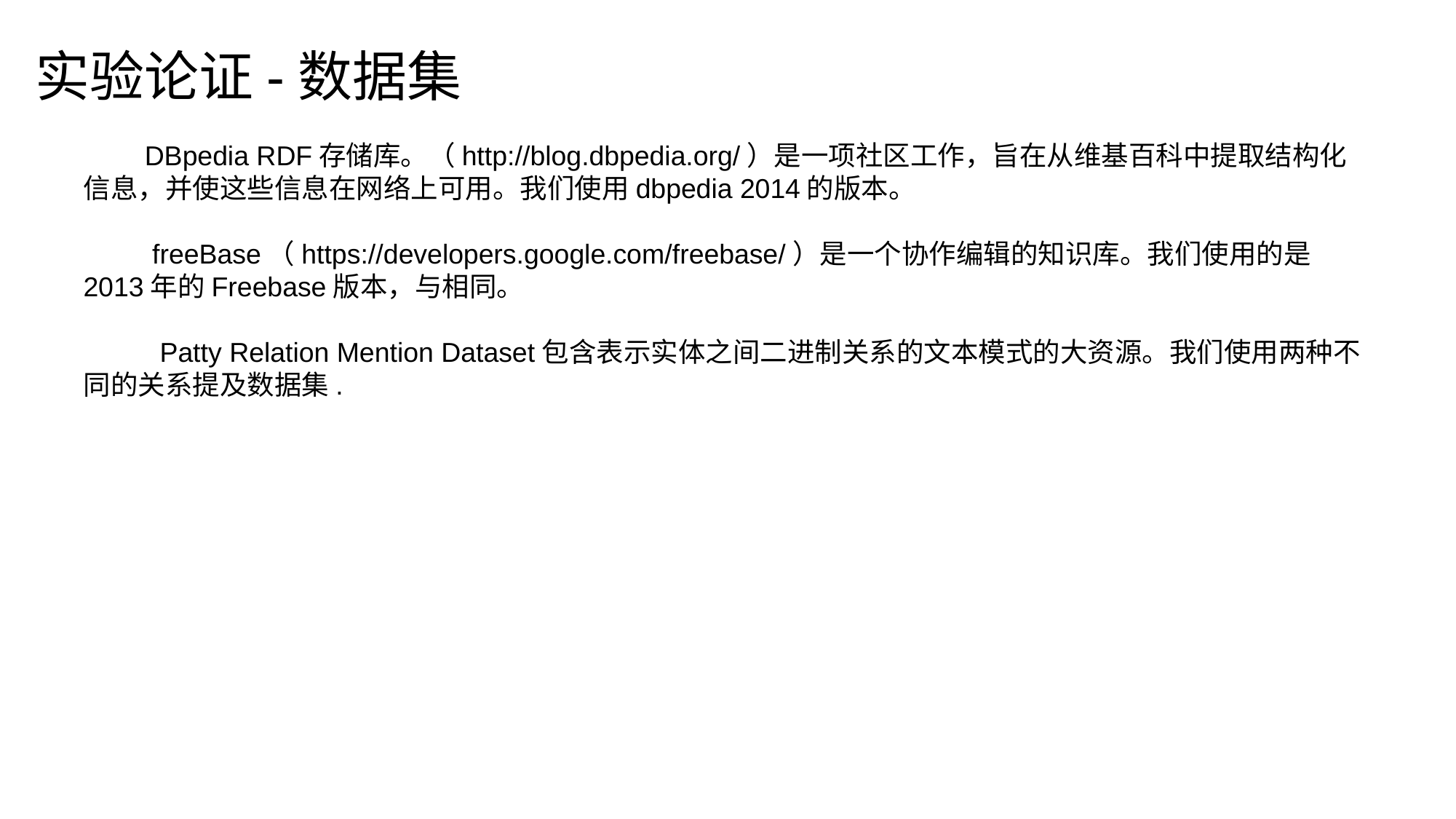

实验论证-数据集
        DBpedia RDF存储库。（http://blog.dbpedia.org/）是一项社区工作，旨在从维基百科中提取结构化信息，并使这些信息在网络上可用。我们使用dbpedia 2014的版本。

         freeBase（https://developers.google.com/freebase/）是一个协作编辑的知识库。我们使用的是2013年的Freebase版本，与相同。

          Patty Relation Mention Dataset包含表示实体之间二进制关系的文本模式的大资源。我们使用两种不同的关系提及数据集.